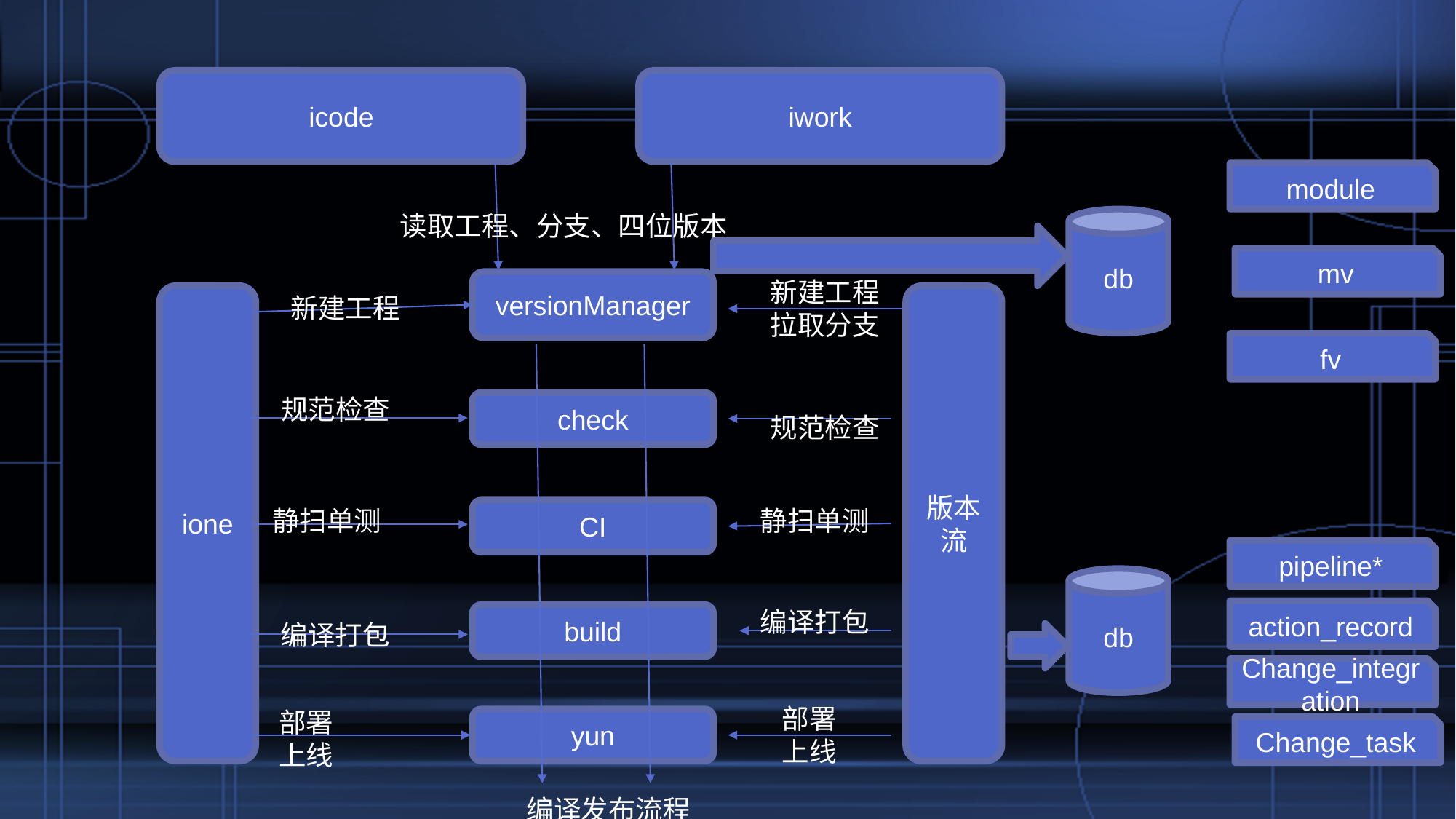

icode
iwork
module
读取工程、分支、四位版本
db

mv
新建工程
拉取分支
versionManager
ione
新建工程
版本流
fv
规范检查
check
规范检查
静扫单测
静扫单测
CI
pipeline*
db
编译打包
action_record
build
编译打包

Change_integration
部署
上线
部署
上线
yun
Change_task
编译发布流程